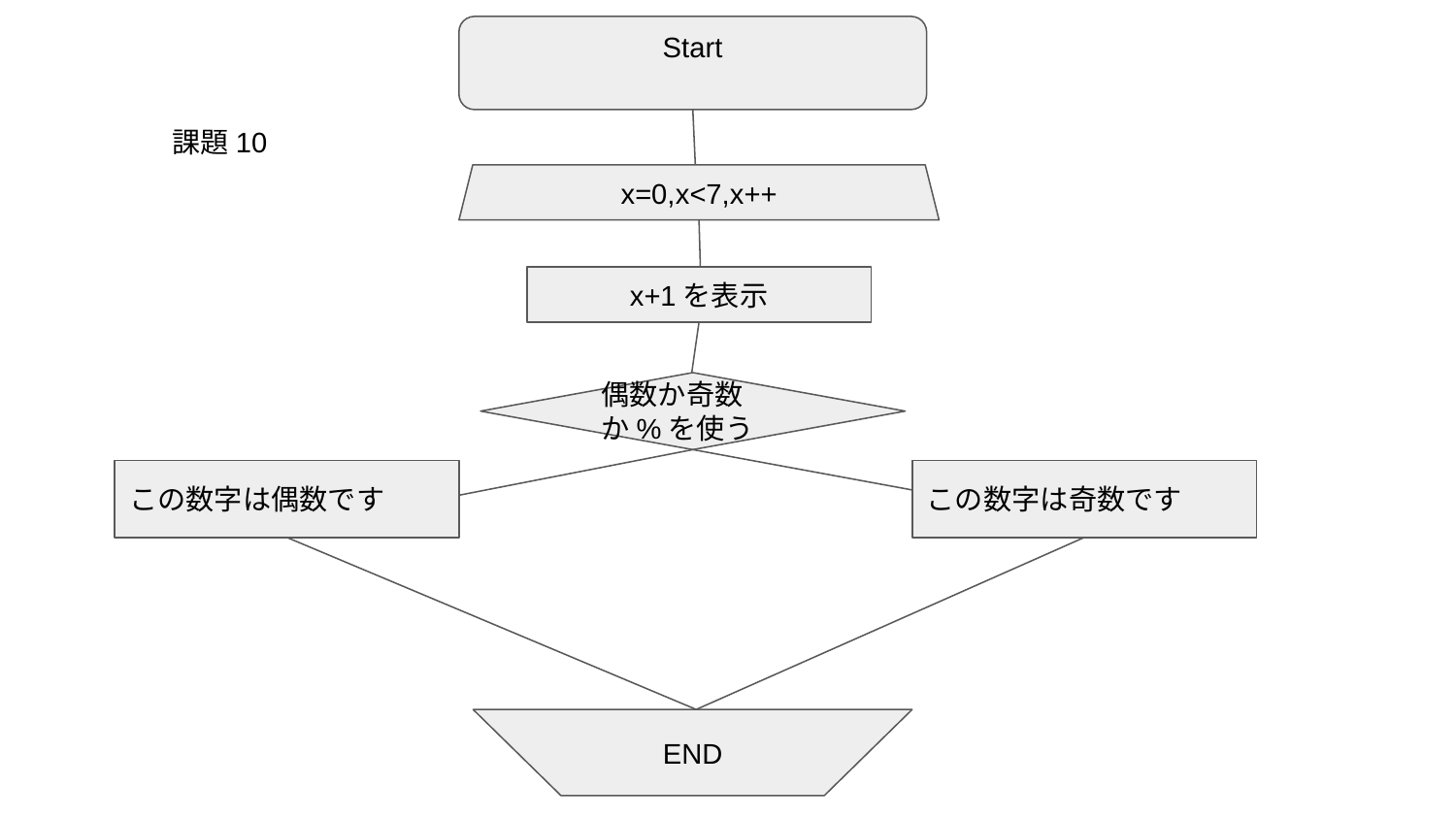

Start

課題10

x=0,x<7,x++
x+1を表示
偶数か奇数か%を使う
この数字は偶数です
この数字は奇数です
END